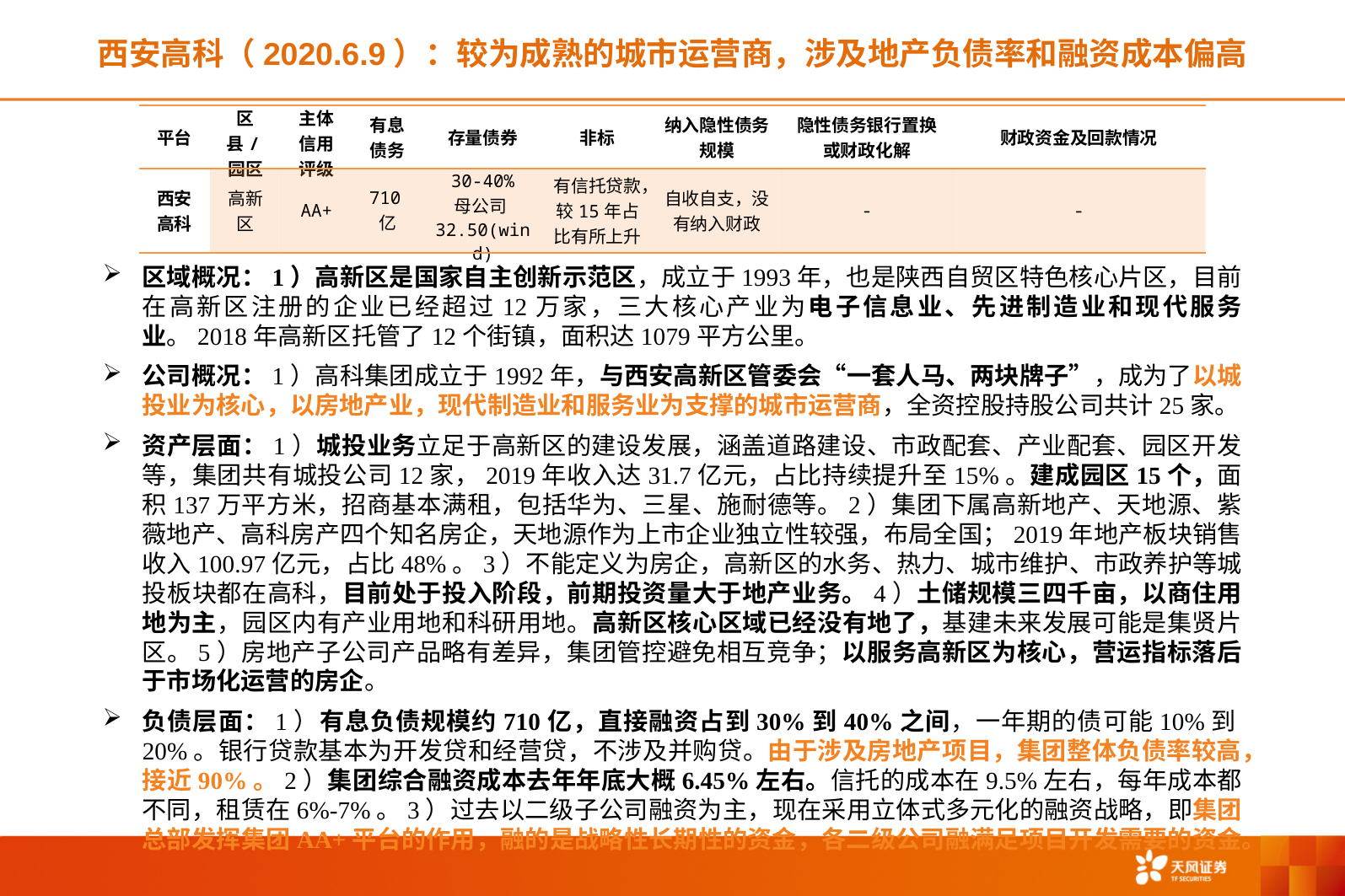

西安高科（2020.6.9）：较为成熟的城市运营商，涉及地产负债率和融资成本偏高
| 平台 | 区县/园区 | 主体信用评级 | 有息债务 | 存量债券 | 非标 | 纳入隐性债务规模 | 隐性债务银行置换或财政化解 | 财政资金及回款情况 |
| --- | --- | --- | --- | --- | --- | --- | --- | --- |
| 西安高科 | 高新区 | AA+ | 710亿 | 30-40% 母公司32.50(wind) | 有信托贷款，较15年占比有所上升 | 自收自支，没有纳入财政 | - | - |
区域概况：1）高新区是国家自主创新示范区，成立于1993年，也是陕西自贸区特色核心片区，目前在高新区注册的企业已经超过12万家，三大核心产业为电子信息业、先进制造业和现代服务业。2018年高新区托管了12个街镇，面积达1079平方公里。
公司概况：1）高科集团成立于1992年，与西安高新区管委会“一套人马、两块牌子”，成为了以城投业为核心，以房地产业，现代制造业和服务业为支撑的城市运营商，全资控股持股公司共计25家。
资产层面：1）城投业务立足于高新区的建设发展，涵盖道路建设、市政配套、产业配套、园区开发等，集团共有城投公司12家，2019年收入达31.7亿元，占比持续提升至15%。建成园区15个，面积137万平方米，招商基本满租，包括华为、三星、施耐德等。2）集团下属高新地产、天地源、紫薇地产、高科房产四个知名房企，天地源作为上市企业独立性较强，布局全国；2019年地产板块销售收入100.97亿元，占比48%。3）不能定义为房企，高新区的水务、热力、城市维护、市政养护等城投板块都在高科，目前处于投入阶段，前期投资量大于地产业务。4）土储规模三四千亩，以商住用地为主，园区内有产业用地和科研用地。高新区核心区域已经没有地了，基建未来发展可能是集贤片区。5）房地产子公司产品略有差异，集团管控避免相互竞争；以服务高新区为核心，营运指标落后于市场化运营的房企。
负债层面：1）有息负债规模约710亿，直接融资占到30%到40%之间，一年期的债可能10%到20%。银行贷款基本为开发贷和经营贷，不涉及并购贷。由于涉及房地产项目，集团整体负债率较高，接近90%。2）集团综合融资成本去年年底大概6.45%左右。信托的成本在9.5%左右，每年成本都不同，租赁在6%-7%。3）过去以二级子公司融资为主，现在采用立体式多元化的融资战略，即集团总部发挥集团AA+平台的作用，融的是战略性长期性的资金，各二级公司融满足项目开发需要的资金。
15